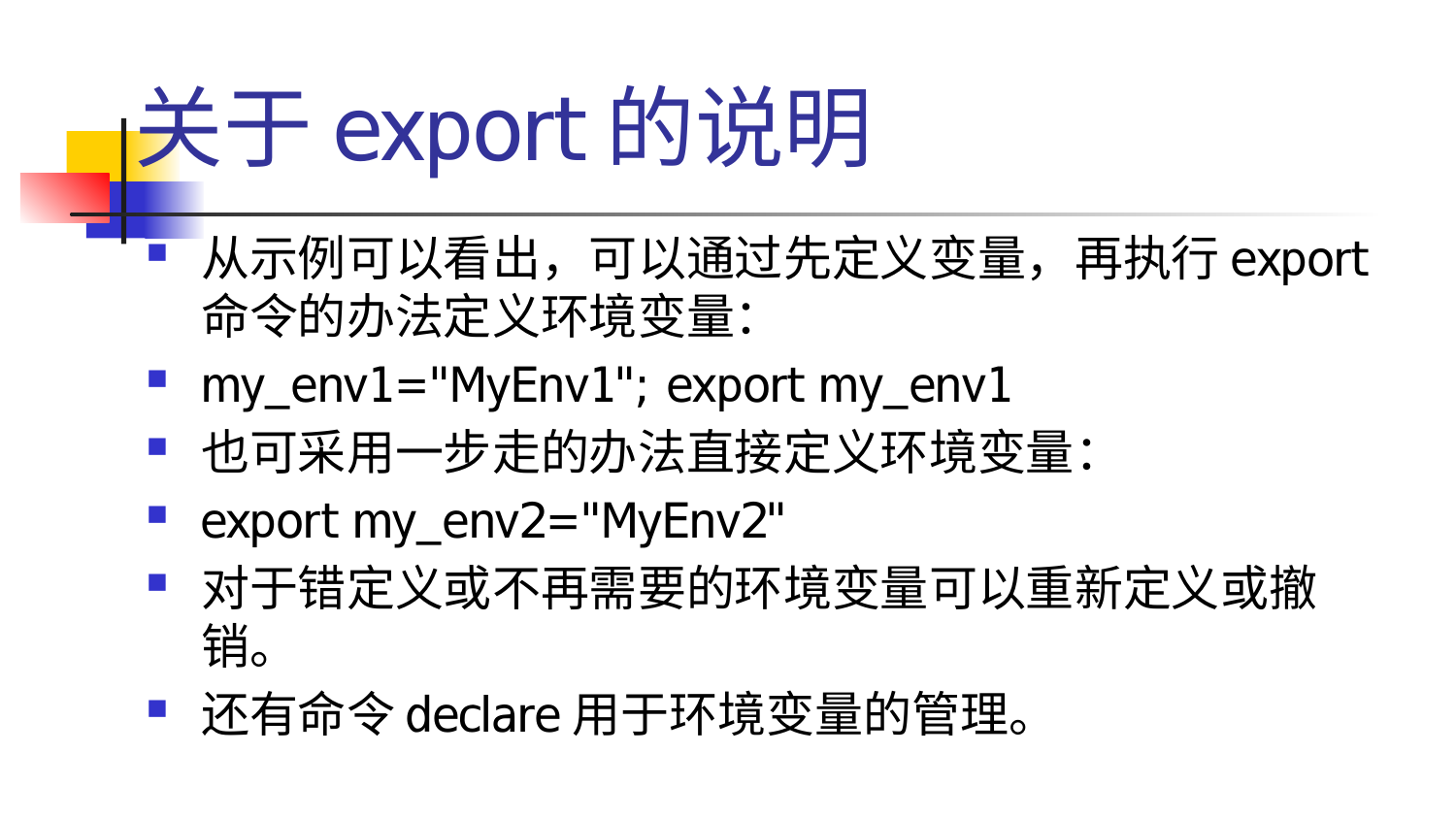

# 关于export的说明
从示例可以看出，可以通过先定义变量，再执行export命令的办法定义环境变量：
my_env1="MyEnv1"; export my_env1
也可采用一步走的办法直接定义环境变量：
export my_env2="MyEnv2"
对于错定义或不再需要的环境变量可以重新定义或撤销。
还有命令declare用于环境变量的管理。